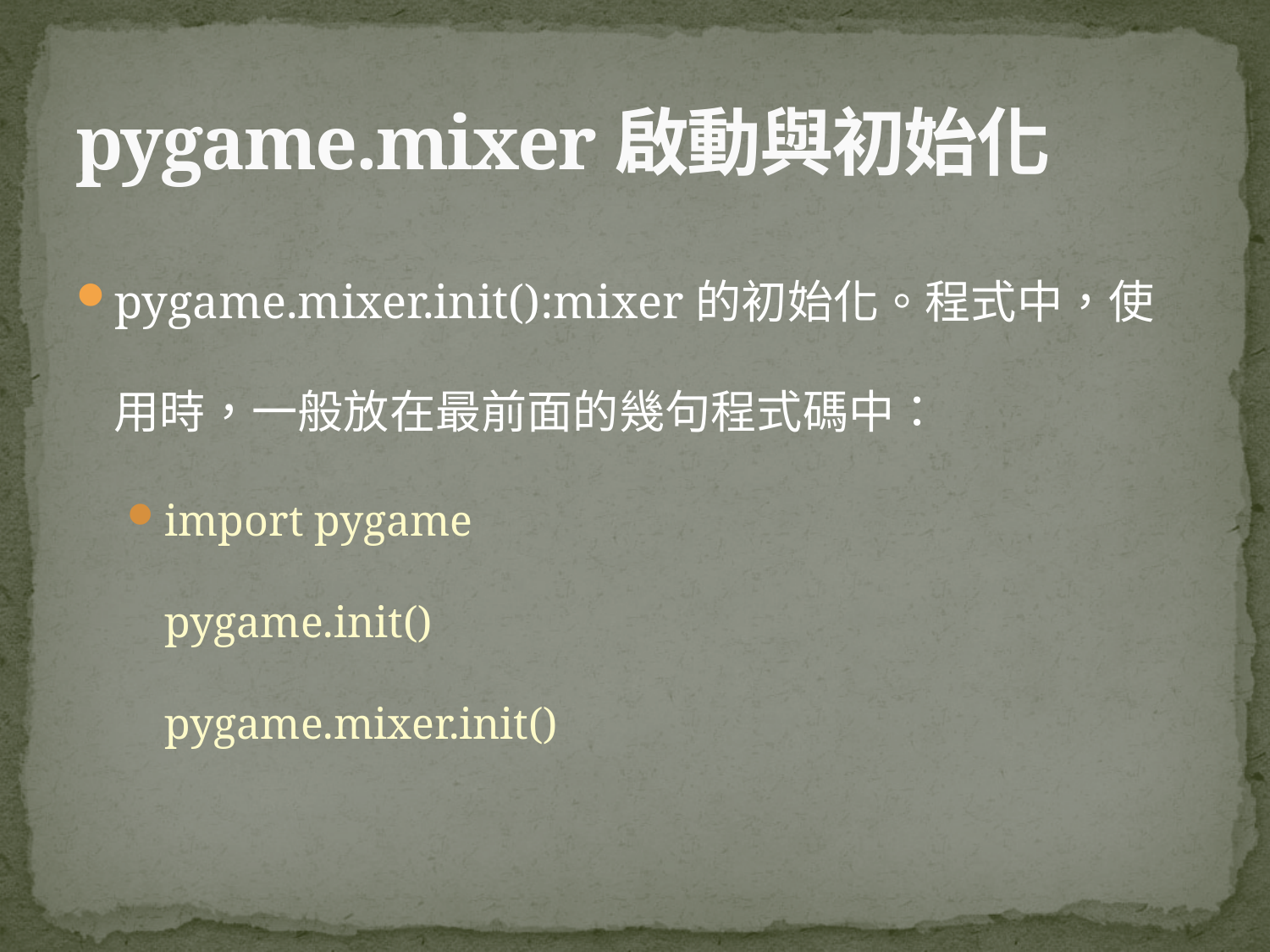

# pygame.mixer啟動與初始化
pygame.mixer.init():mixer的初始化。程式中，使用時，一般放在最前面的幾句程式碼中：
import pygame
pygame.init()
pygame.mixer.init()